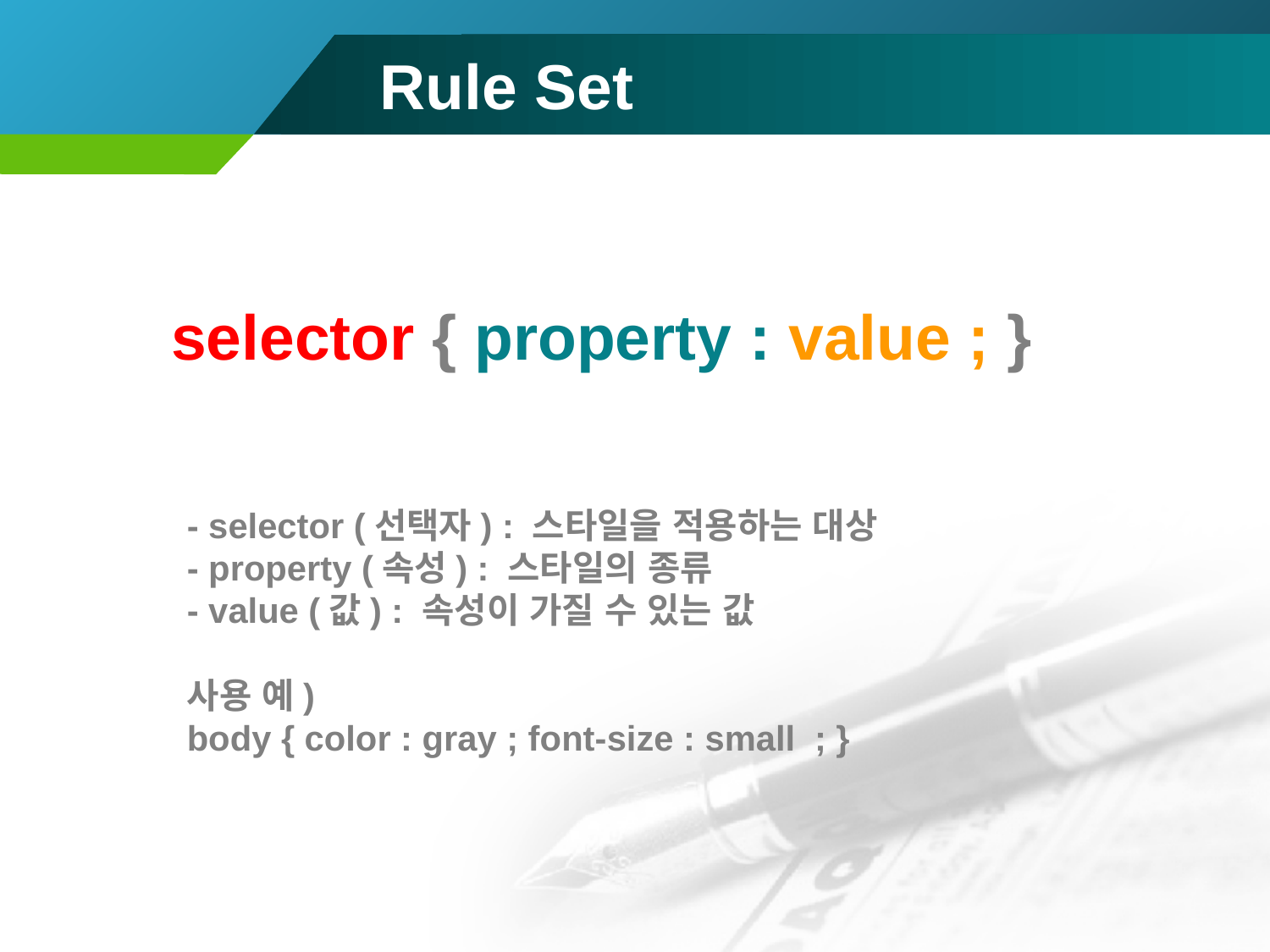

# Rule Set
selector { property : value ; }

- selector (선택자) : 스타일을 적용하는 대상
- property (속성) : 스타일의 종류
- value (값) : 속성이 가질 수 있는 값

사용 예)
body { color : gray ; font-size : small  ; }